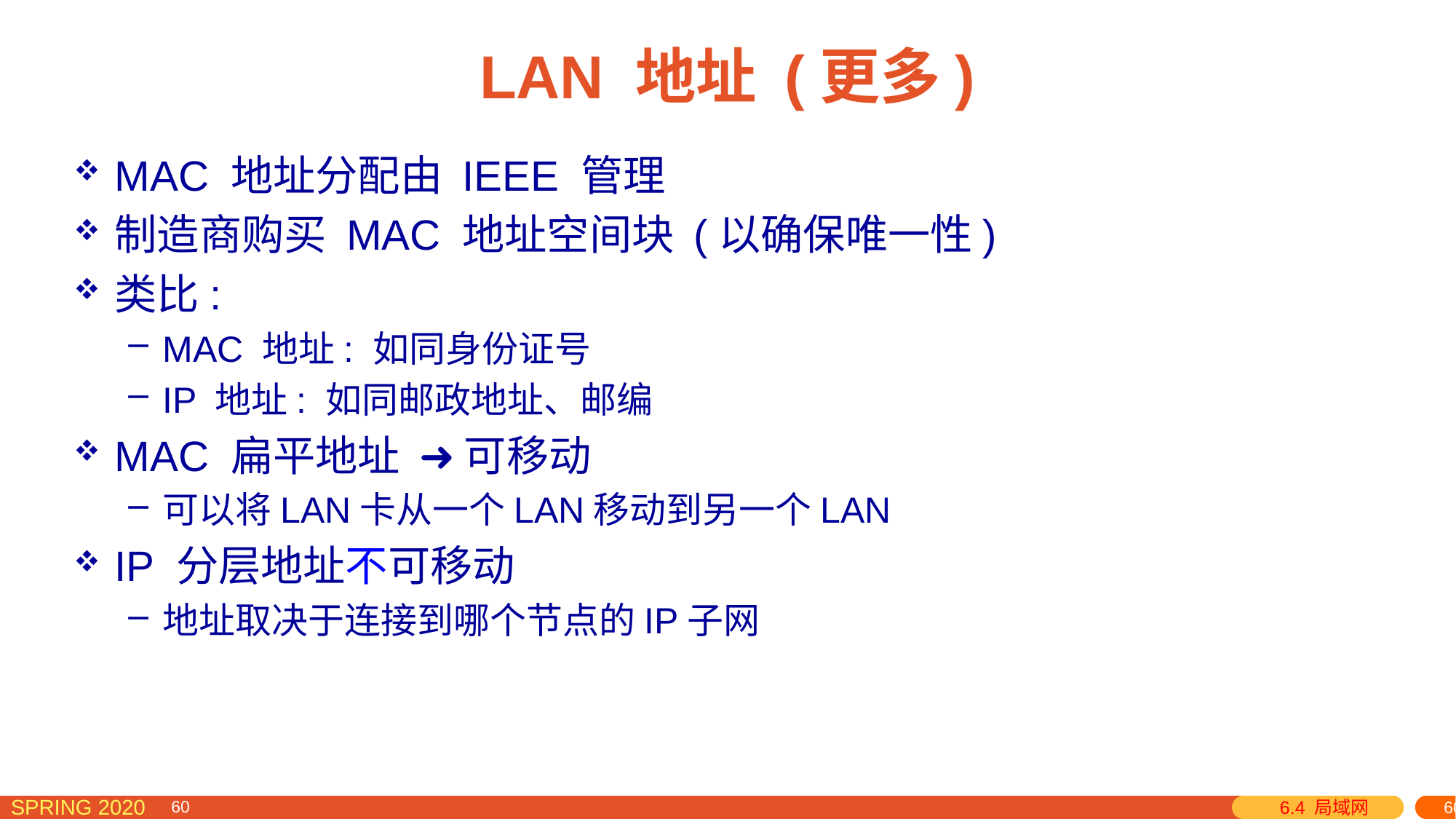

# LAN 地址 (更多)
MAC 地址分配由 IEEE 管理
制造商购买 MAC 地址空间块 (以确保唯一性)
类比:
MAC 地址: 如同身份证号
IP 地址: 如同邮政地址、邮编
MAC 扁平地址  ➜ 可移动
可以将LAN卡从一个LAN移动到另一个LAN
IP 分层地址不可移动
地址取决于连接到哪个节点的IP子网

6.4 局域网